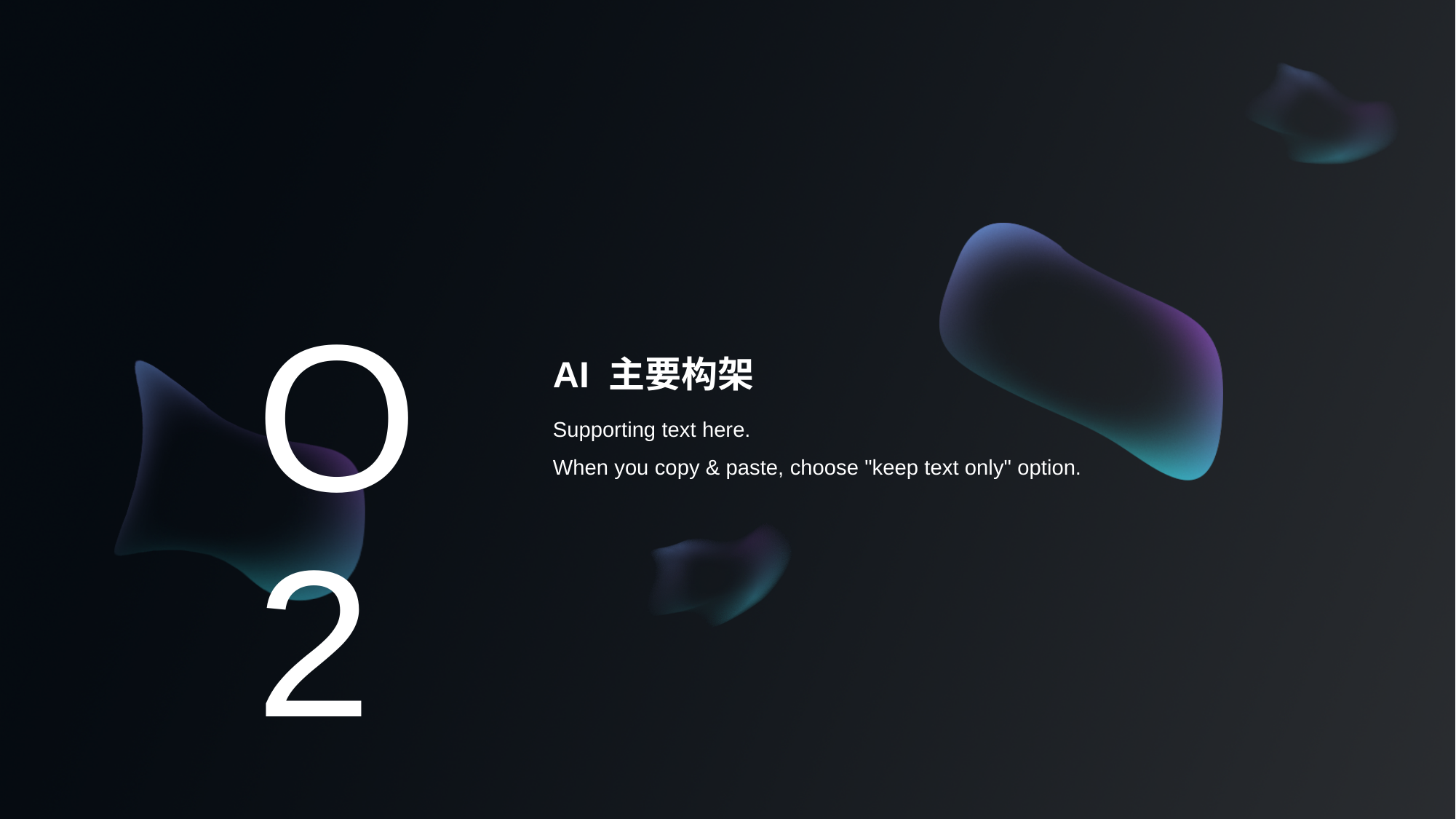

O2
# AI 主要构架
Supporting text here.
When you copy & paste, choose "keep text only" option.